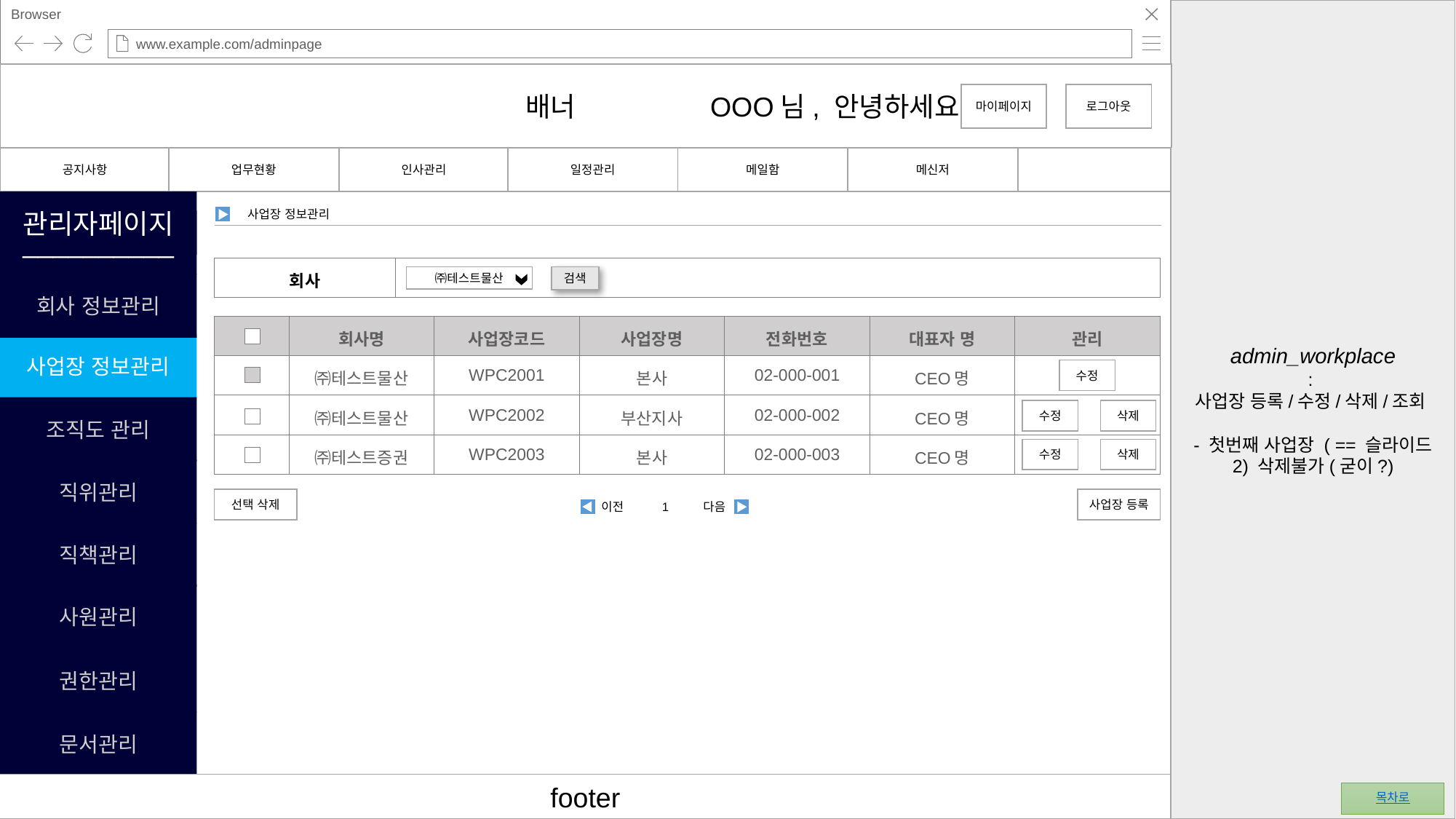

Browser

www.example.com/adminpage

admin_workplace
:
사업장 등록/수정/삭제/조회

- 첫번째 사업장 ( == 슬라이드 2) 삭제불가(굳이?)
			배너	         OOO님, 안녕하세요!
마이페이지
로그아웃

공지사항
업무현황
인사관리
일정관리
메일함
메신저
관리자페이지
__________
사업장 정보관리

| 회사 |  |
| --- | --- |
검색
㈜테스트물산

회사 정보관리
|  | 회사명 | 사업장코드 | 사업장명 | 전화번호 | 대표자 명 | 관리 |
| --- | --- | --- | --- | --- | --- | --- |
|  | ㈜테스트물산 | WPC2001 | 본사 | 02-000-001 | CEO명 |  |
|  | ㈜테스트물산 | WPC2002 | 부산지사 | 02-000-002 | CEO명 |  |
|  | ㈜테스트증권 | WPC2003 | 본사 | 02-000-003 | CEO명 |  |

사업장 정보관리
수정

조직도 관리
수정
삭제

수정
삭제

직위관리
선택 삭제
사업장 등록
이전

1
다음

직책관리
사원관리
권한관리
문서관리
footer
목차로